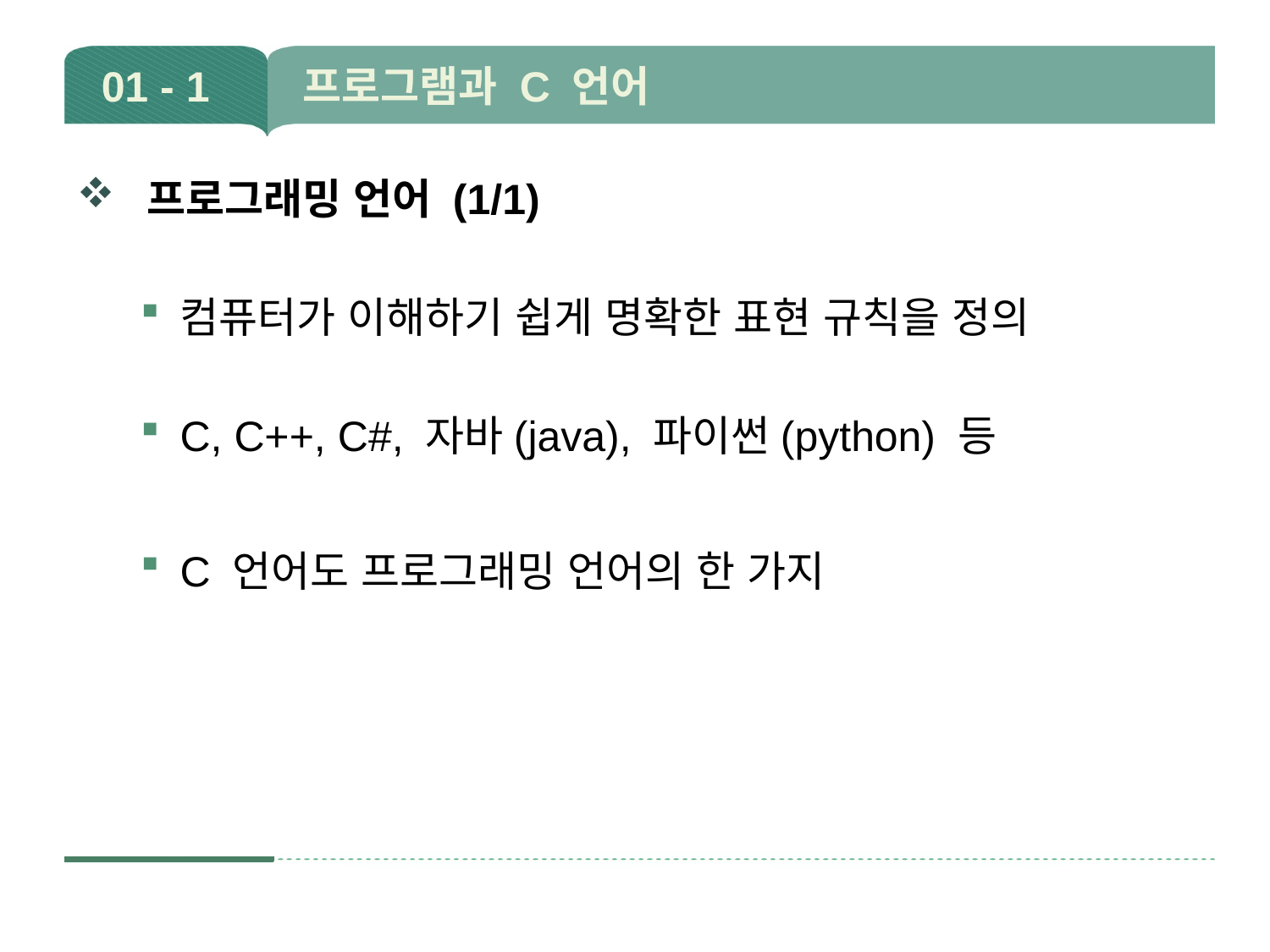

# 01 - 1       프로그램과 C 언어
 프로그래밍 언어 (1/1)

컴퓨터가 이해하기 쉽게 명확한 표현 규칙을 정의

C, C++, C#, 자바(java), 파이썬(python) 등

C 언어도 프로그래밍 언어의 한 가지